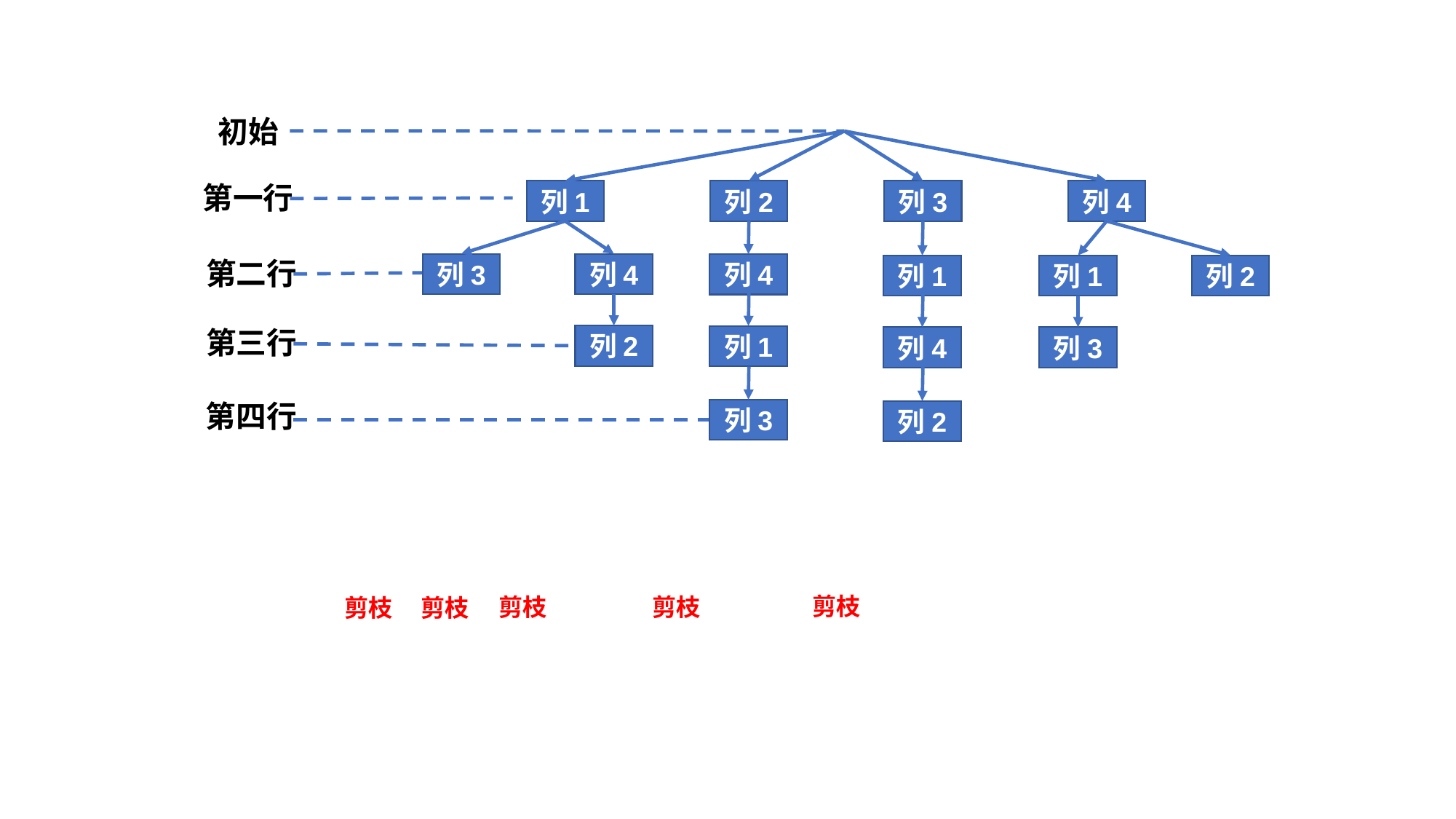

初始
第一行
列1
列2
列3
列4
第二行
列3
列4
列4
列1
列1
列2
第三行
列2
列1
列4
列3
第四行
列3
列2
剪枝
剪枝
剪枝
剪枝
剪枝